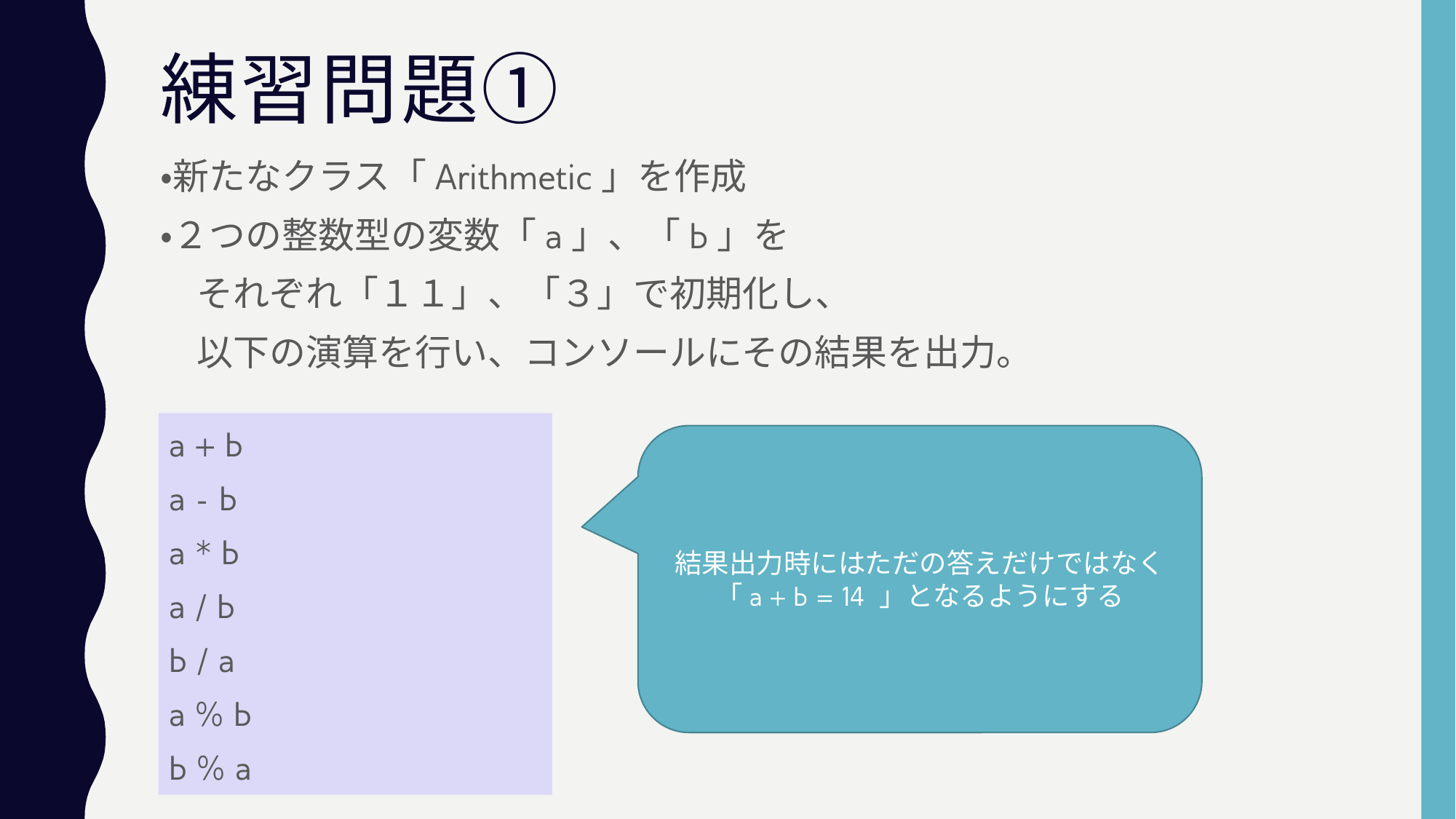

# 練習問題①
・新たなクラス「Arithmetic」を作成
・２つの整数型の変数「a」、「b」を
　それぞれ「１１」、「３」で初期化し、
　以下の演算を行い、コンソールにその結果を出力。

a + b
a - b
a * b
a / b
b / a
a % b
b % a

結果出力時にはただの答えだけではなく
「a + b = 14 」となるようにする